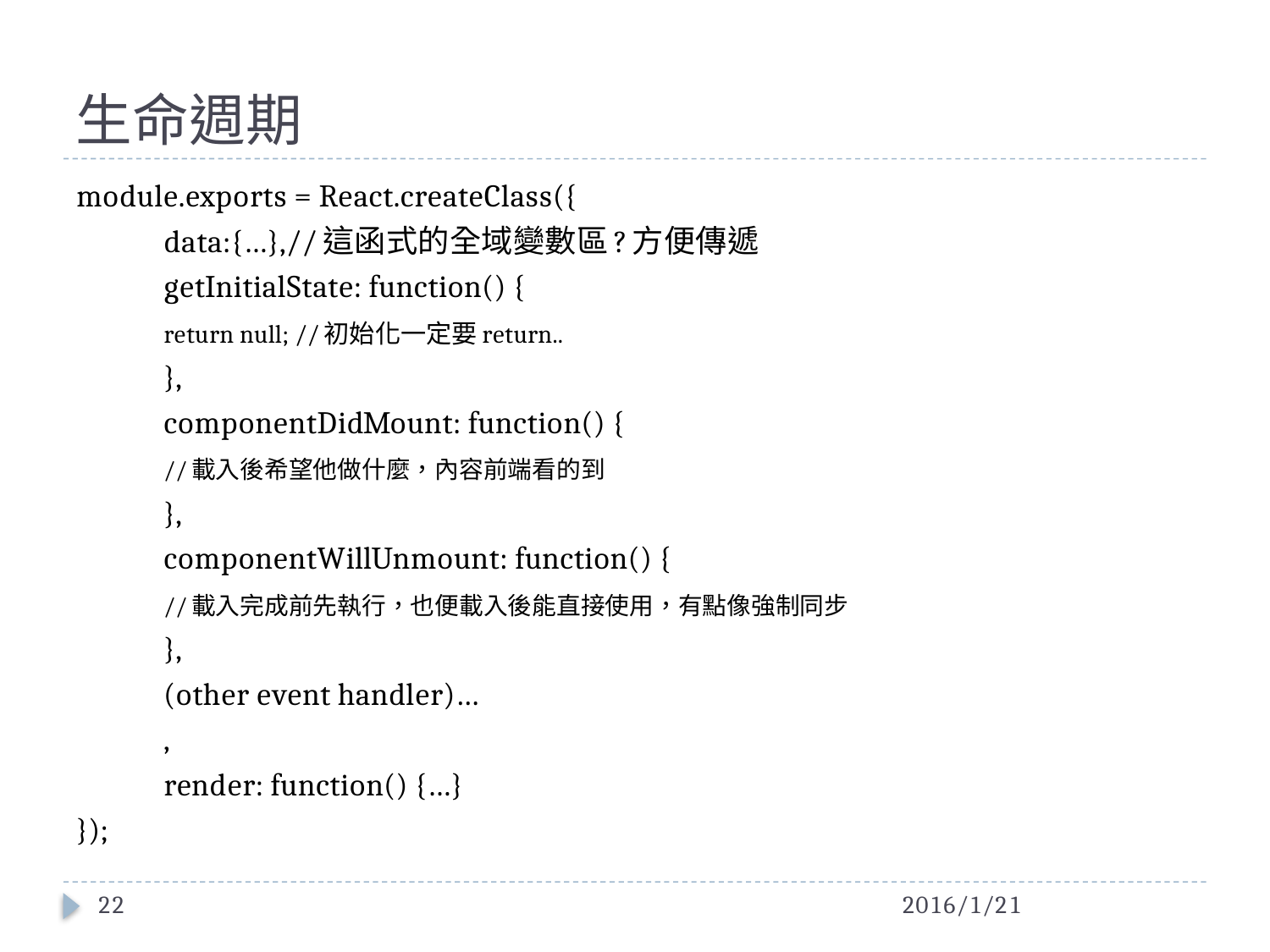

# 生命週期
module.exports = React.createClass({
	data:{…},//這函式的全域變數區?方便傳遞
  	getInitialState: function() {
  		return null; //初始化一定要return..
  	},
  	componentDidMount: function() {
        		//載入後希望他做什麼，內容前端看的到
  	},
  	componentWillUnmount: function() {
    		//載入完成前先執行，也便載入後能直接使用，有點像強制同步
  	},
	(other event handler)…
	,
	render: function() {…}
});
22
2016/1/21